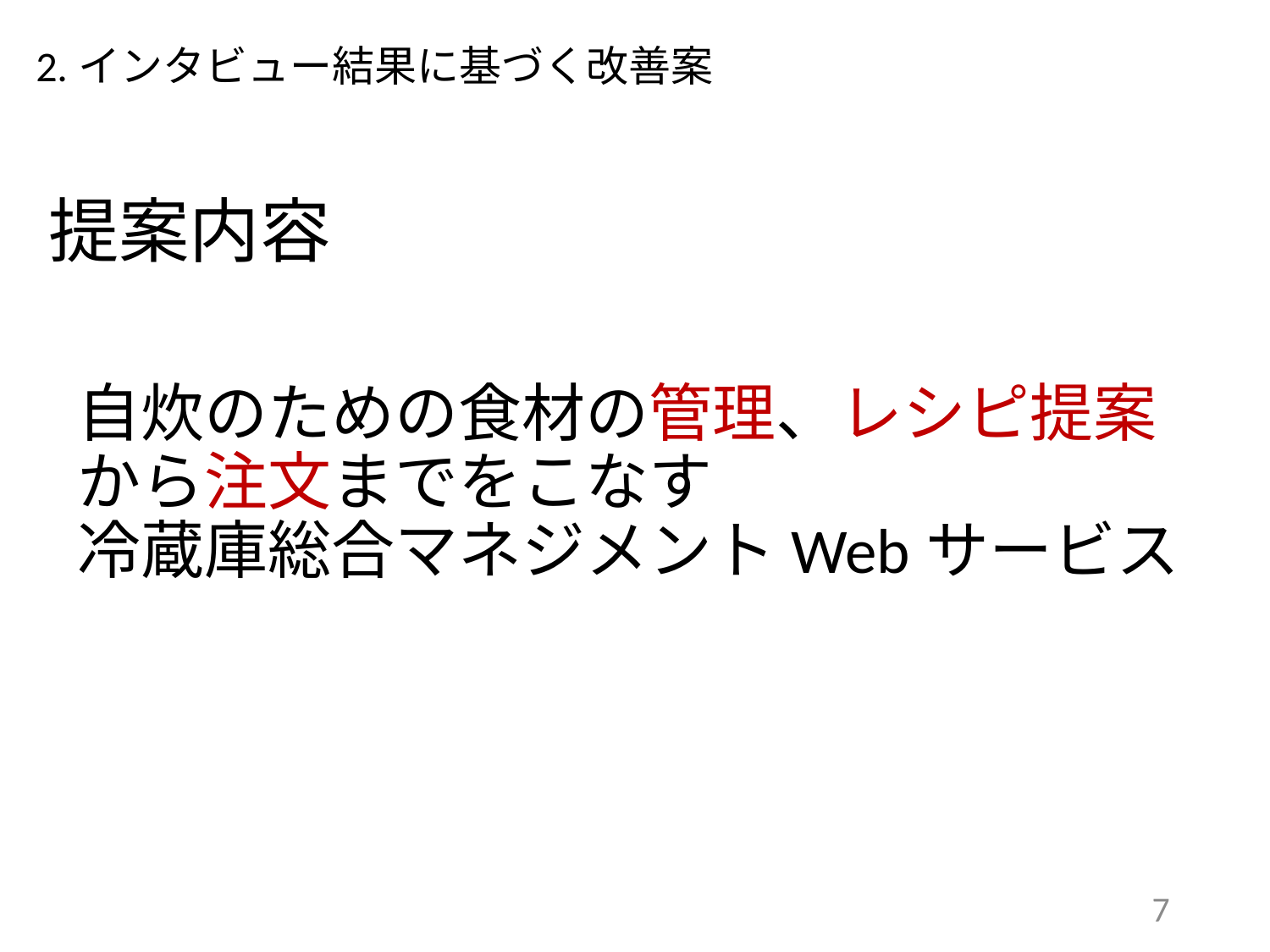

# 2.インタビュー結果に基づく改善案
提案内容
自炊のための食材の管理、レシピ提案から注文までをこなす
冷蔵庫総合マネジメントWebサービス
7